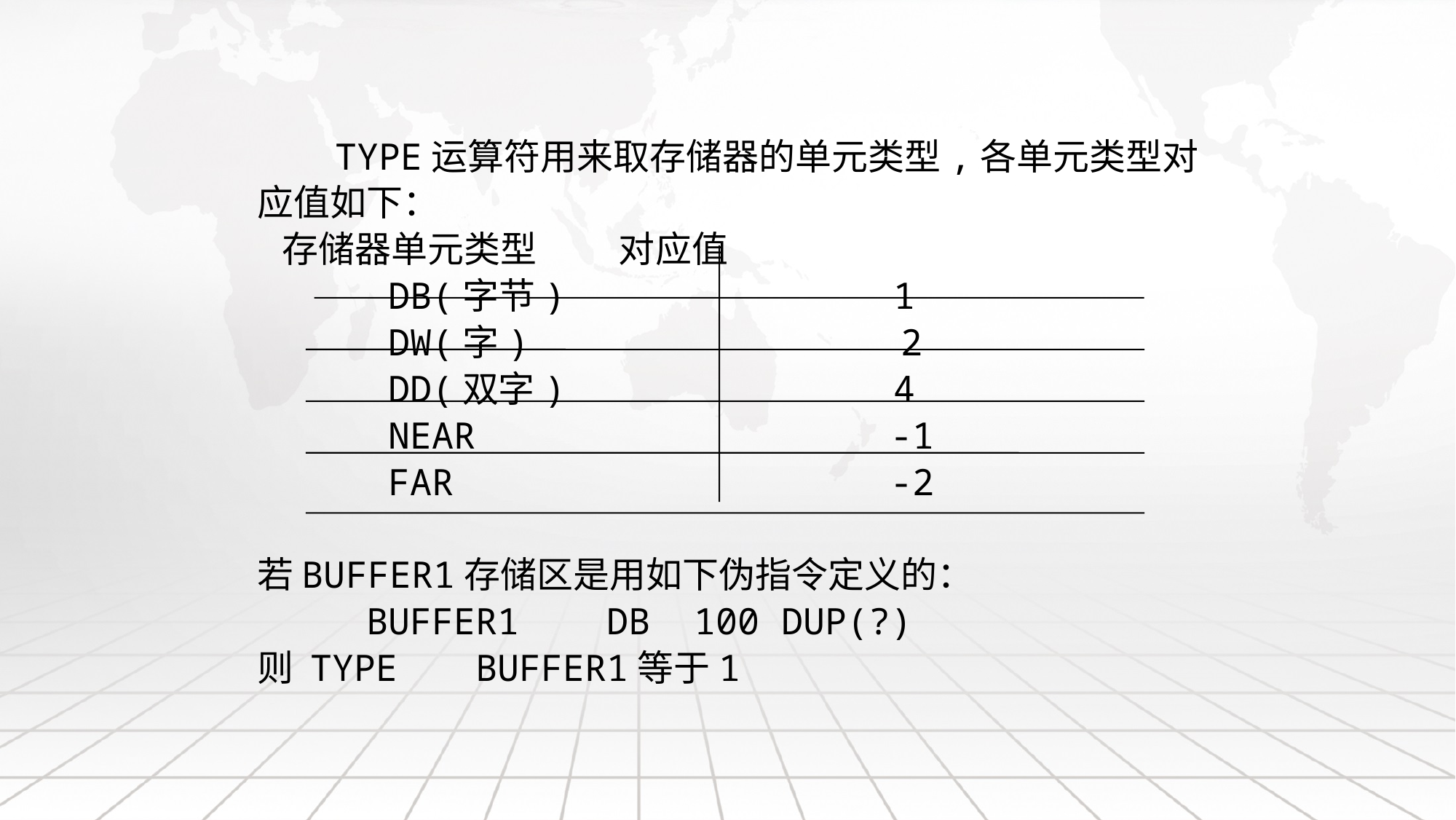

TYPE运算符用来取存储器的单元类型,各单元类型对应值如下：
  存储器单元类型          对应值
      DB(字节)               1
      DW(字)                 2
      DD(双字)               4
      NEAR                   -1
      FAR                    -2

若BUFFER1存储区是用如下伪指令定义的：
	BUFFER1	 DB	100 DUP(?)
则 TYPE	BUFFER1等于1